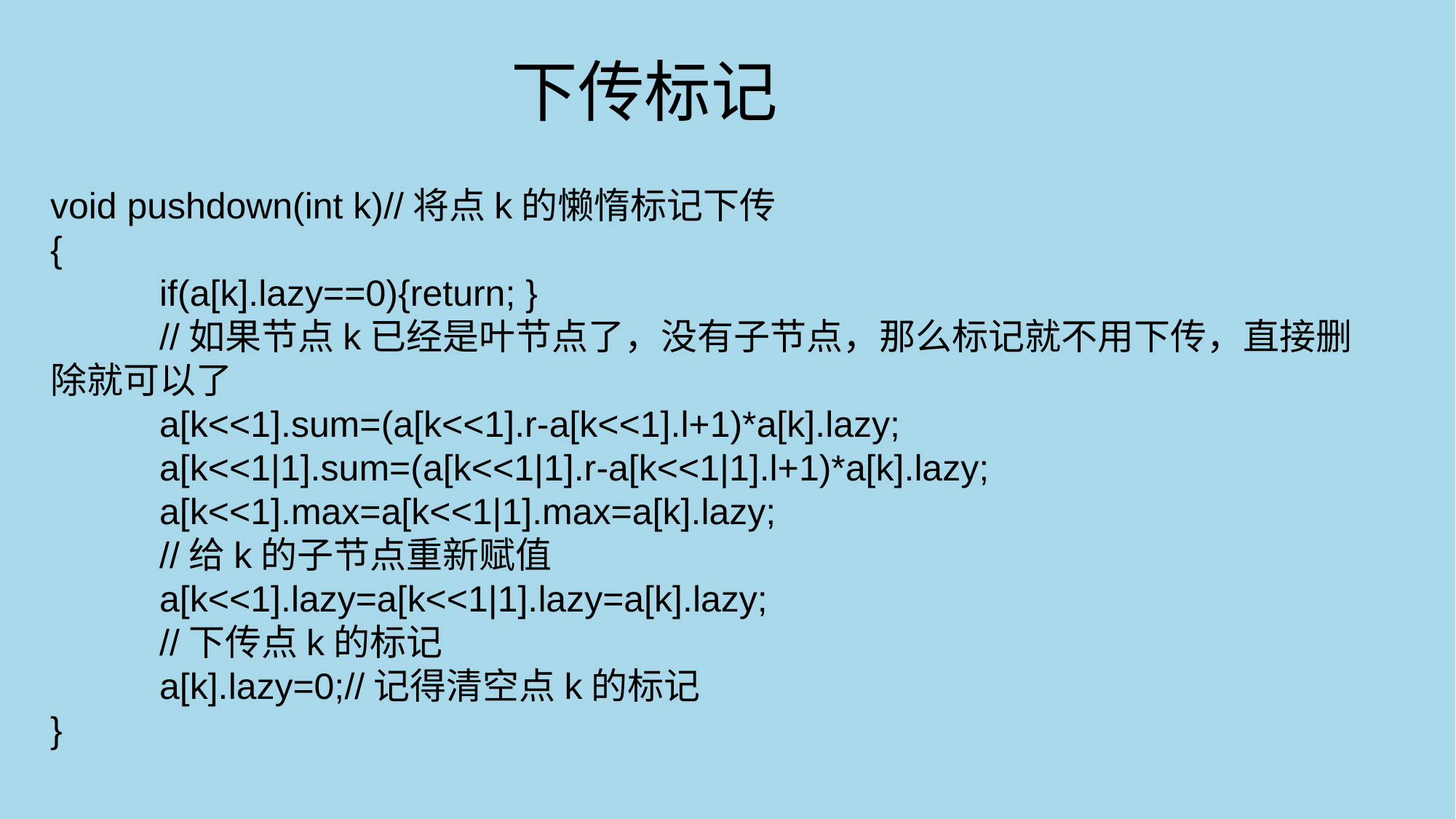

下传标记
void pushdown(int k)//将点k的懒惰标记下传
{
	if(a[k].lazy==0){return; }
	//如果节点k已经是叶节点了，没有子节点，那么标记就不用下传，直接删除就可以了
	a[k<<1].sum=(a[k<<1].r-a[k<<1].l+1)*a[k].lazy;
	a[k<<1|1].sum=(a[k<<1|1].r-a[k<<1|1].l+1)*a[k].lazy;
	a[k<<1].max=a[k<<1|1].max=a[k].lazy;
	//给k的子节点重新赋值
	a[k<<1].lazy=a[k<<1|1].lazy=a[k].lazy;
	//下传点k的标记
	a[k].lazy=0;//记得清空点k的标记
}